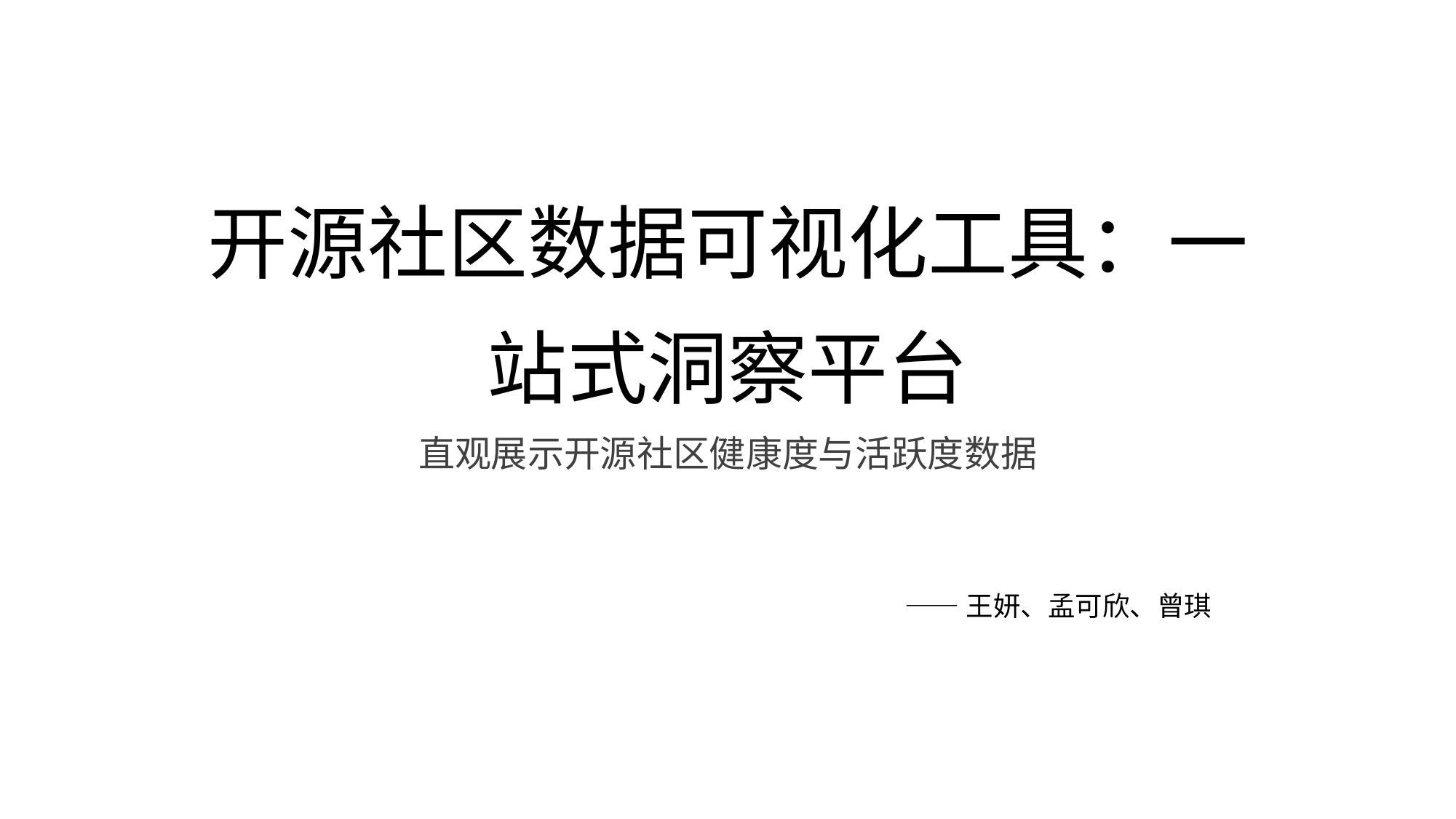

# 开源社区数据可视化工具：一站式洞察平台
直观展示开源社区健康度与活跃度数据
——王妍、孟可欣、曾琪